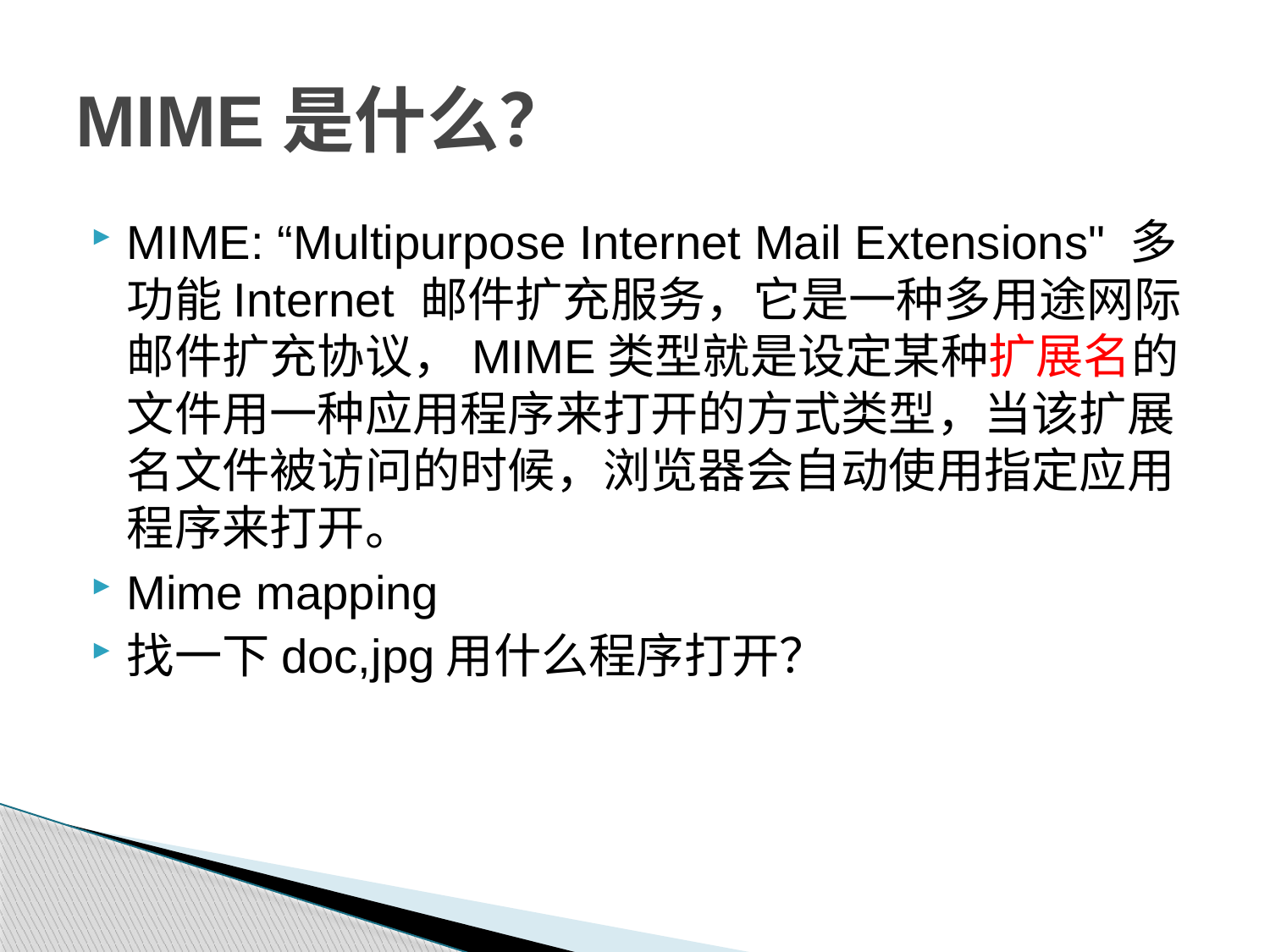

# MIME是什么？
MIME: “Multipurpose Internet Mail Extensions" 多功能Internet 邮件扩充服务，它是一种多用途网际邮件扩充协议，MIME类型就是设定某种扩展名的文件用一种应用程序来打开的方式类型，当该扩展名文件被访问的时候，浏览器会自动使用指定应用程序来打开。
Mime mapping
找一下doc,jpg用什么程序打开？